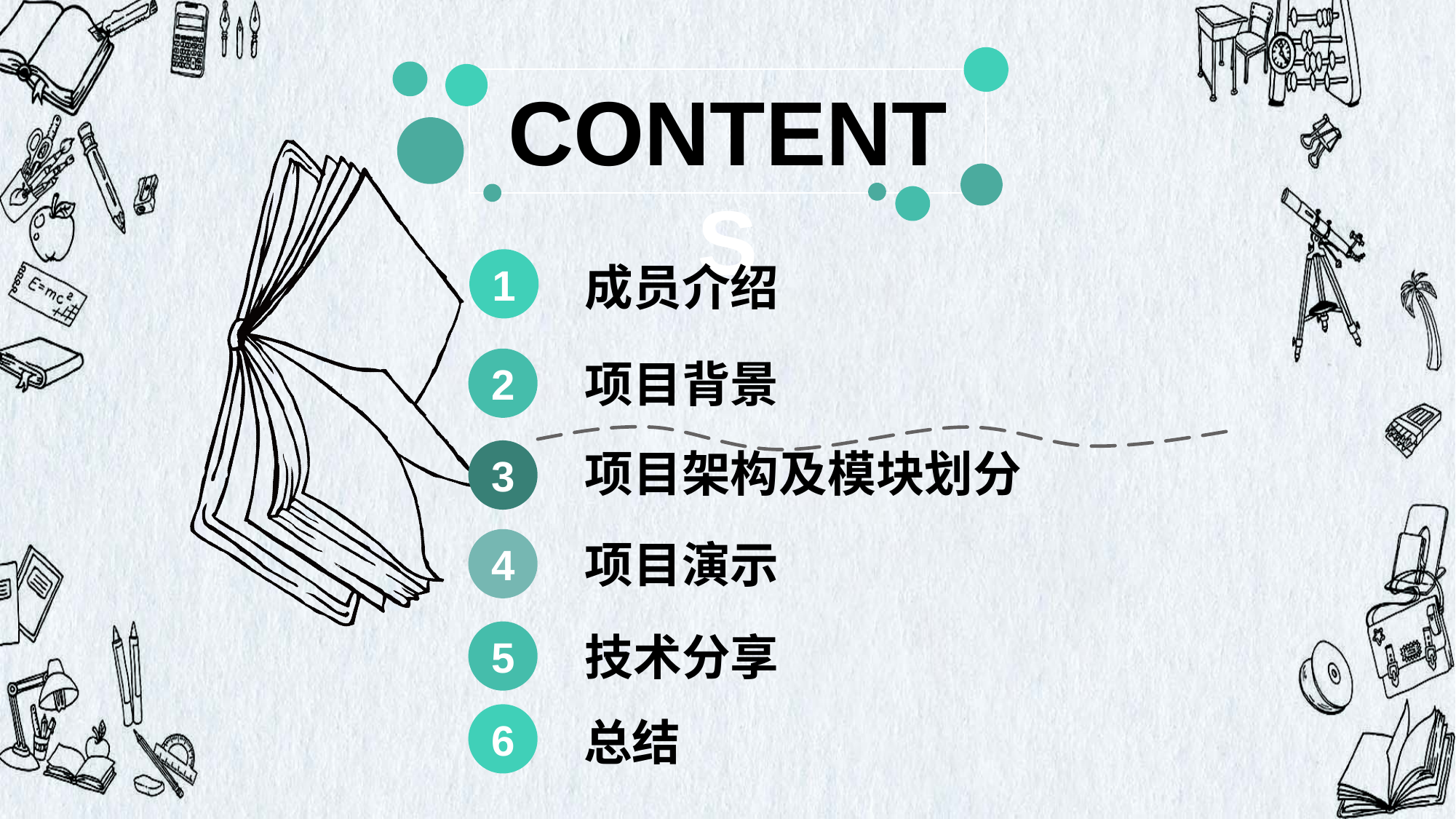

CONTENTS

1
成员介绍
项目背景
2
项目架构及模块划分
3
项目演示
4
技术分享
5
6
总结